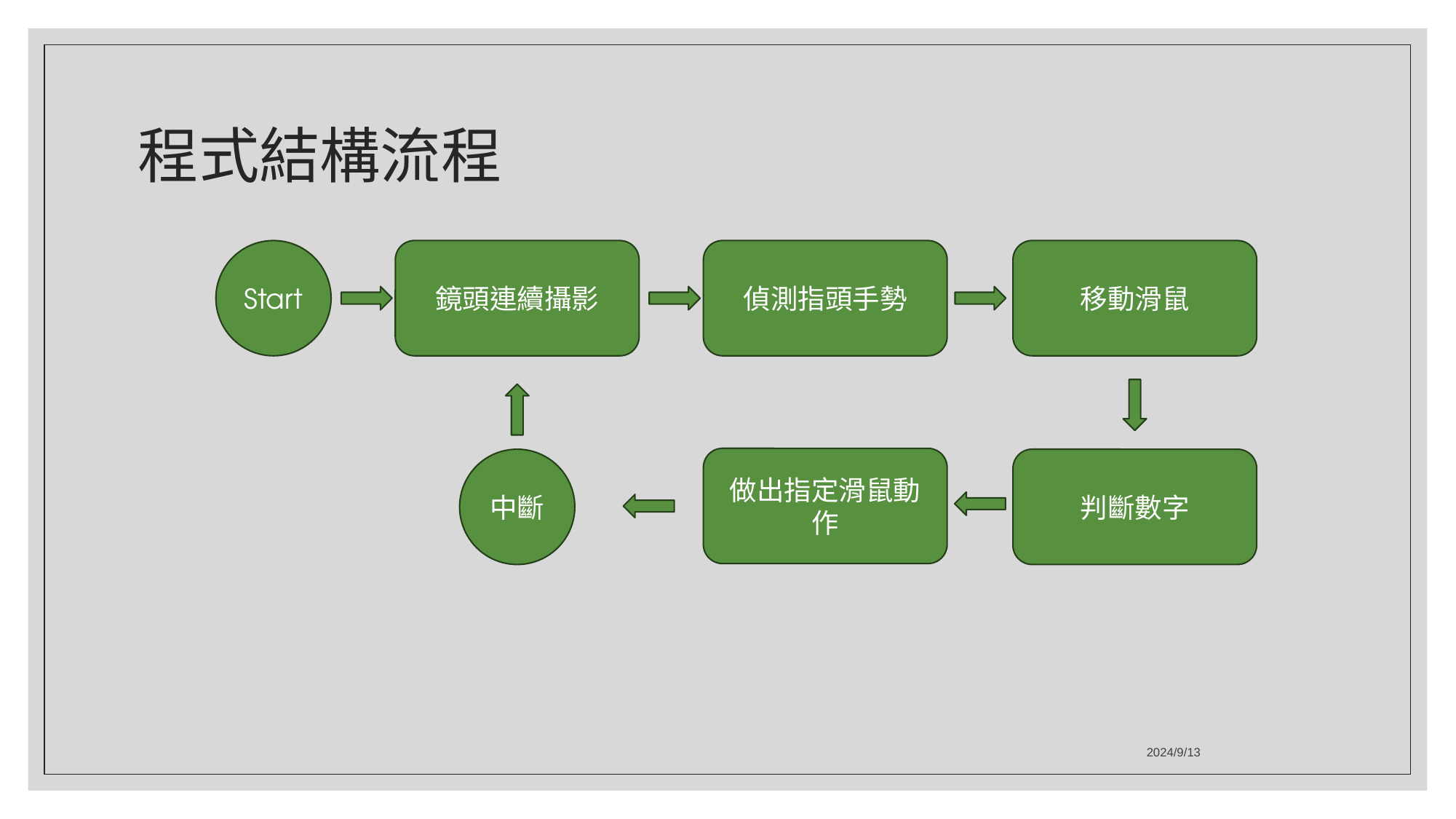

# 程式結構流程
Start
鏡頭連續攝影
偵測指頭手勢
移動滑鼠

做出指定滑鼠動作
中斷
判斷數字

2024/9/13